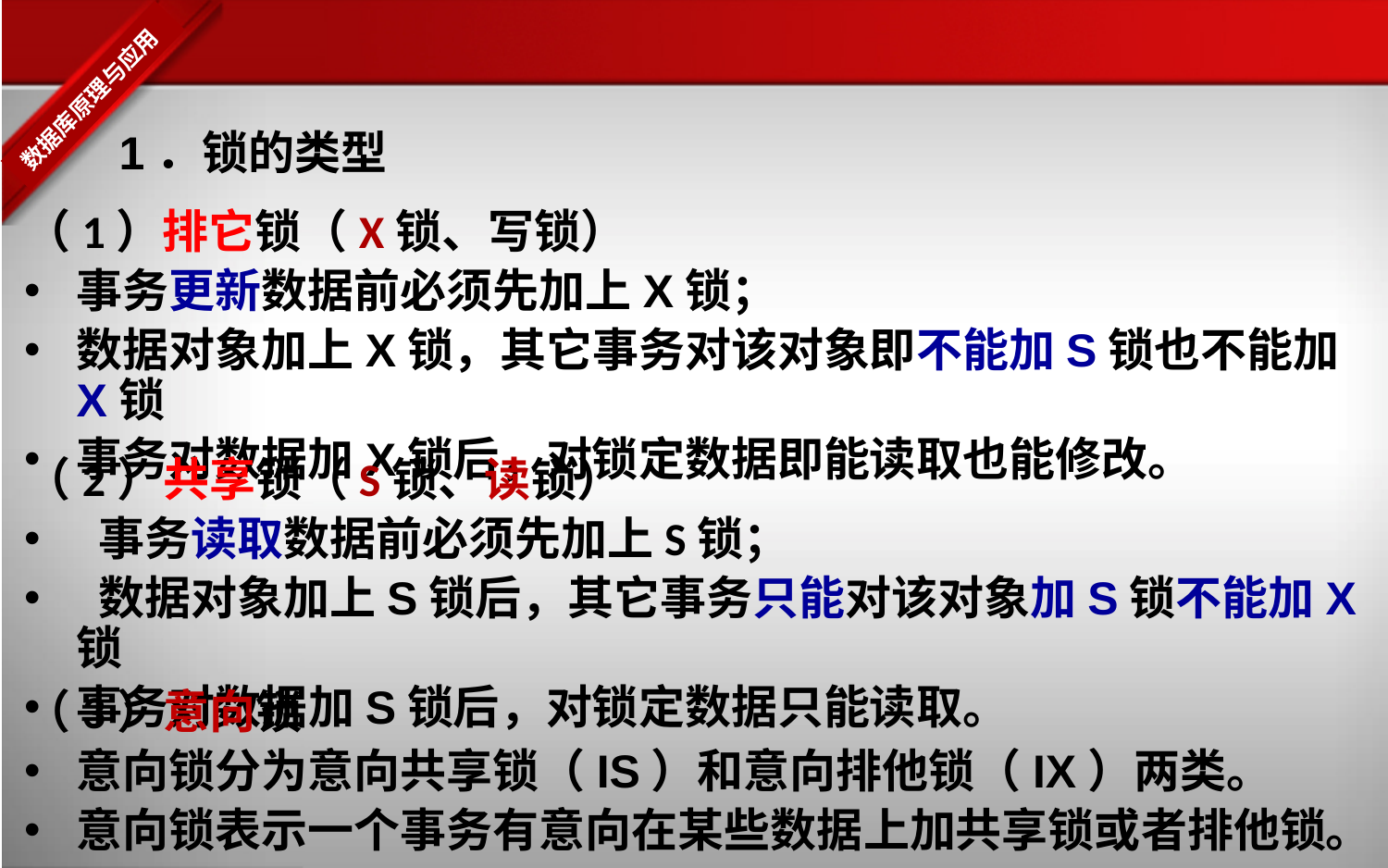

1．锁的类型
（1）排它锁（X锁、写锁）
事务更新数据前必须先加上X锁；
数据对象加上X锁，其它事务对该对象即不能加S锁也不能加X锁
事务对数据加X锁后，对锁定数据即能读取也能修改。
（2）共享锁（S锁、读锁）
 事务读取数据前必须先加上S锁；
 数据对象加上S锁后，其它事务只能对该对象加S锁不能加X锁
事务对数据加S锁后，对锁定数据只能读取。
（3）意向锁
意向锁分为意向共享锁（IS）和意向排他锁（IX）两类。
意向锁表示一个事务有意向在某些数据上加共享锁或者排他锁。